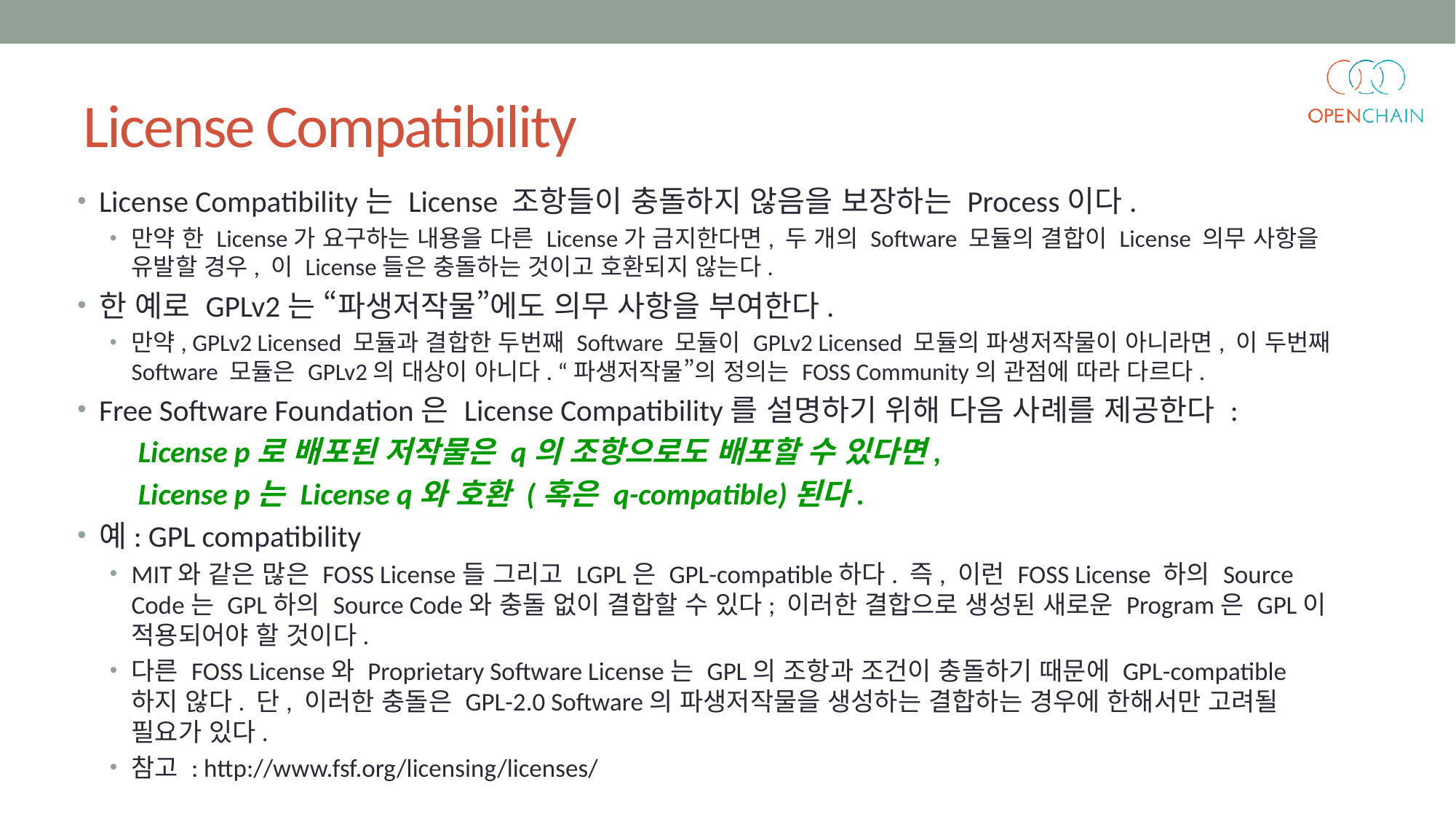

# License Compatibility
License Compatibility는 License 조항들이 충돌하지 않음을 보장하는 Process이다.
만약 한 License가 요구하는 내용을 다른 License가 금지한다면, 두 개의 Software 모듈의 결합이 License 의무 사항을 유발할 경우, 이 License들은 충돌하는 것이고 호환되지 않는다.
한 예로 GPLv2는 “파생저작물”에도 의무 사항을 부여한다.
만약, GPLv2 Licensed 모듈과 결합한 두번째 Software 모듈이 GPLv2 Licensed 모듈의 파생저작물이 아니라면, 이 두번째 Software 모듈은 GPLv2의 대상이 아니다. “파생저작물”의 정의는 FOSS Community의 관점에 따라 다르다.
Free Software Foundation은 License Compatibility를 설명하기 위해 다음 사례를 제공한다 :
	 License p로 배포된 저작물은 q의 조항으로도 배포할 수 있다면,
	 License p는 License q와 호환 (혹은 q-compatible)된다.
예: GPL compatibility
MIT와 같은 많은 FOSS License들 그리고 LGPL은 GPL-compatible하다. 즉, 이런 FOSS License 하의 Source Code는 GPL하의 Source Code와 충돌 없이 결합할 수 있다; 이러한 결합으로 생성된 새로운 Program은 GPL이 적용되어야 할 것이다.
다른 FOSS License와 Proprietary Software License는 GPL의 조항과 조건이 충돌하기 때문에 GPL-compatible 하지 않다. 단, 이러한 충돌은 GPL-2.0 Software의 파생저작물을 생성하는 결합하는 경우에 한해서만 고려될 필요가 있다.
참고 : http://www.fsf.org/licensing/licenses/